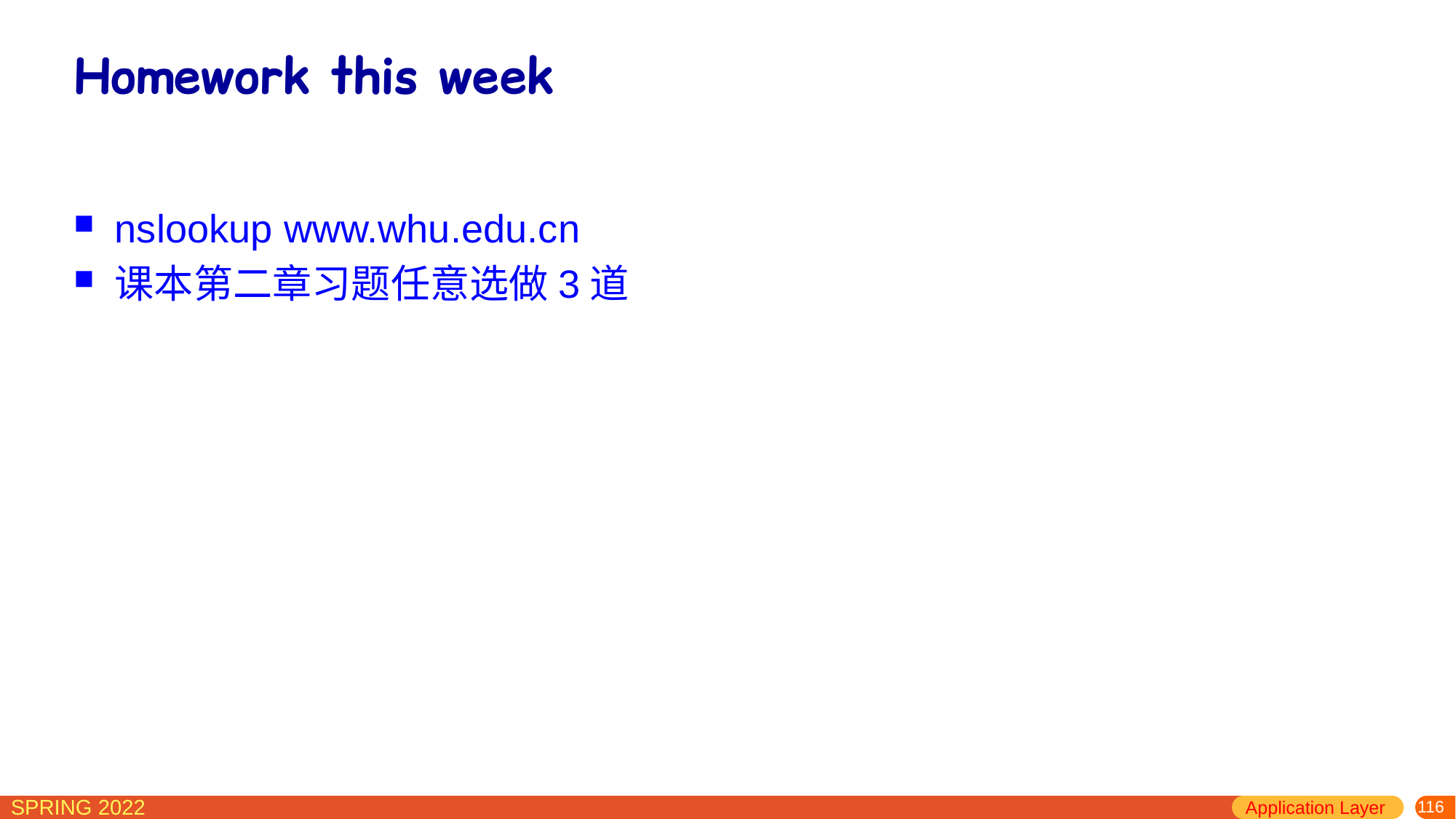

# Homework this week

nslookup www.whu.edu.cn
课本第二章习题任意选做3道

Application Layer